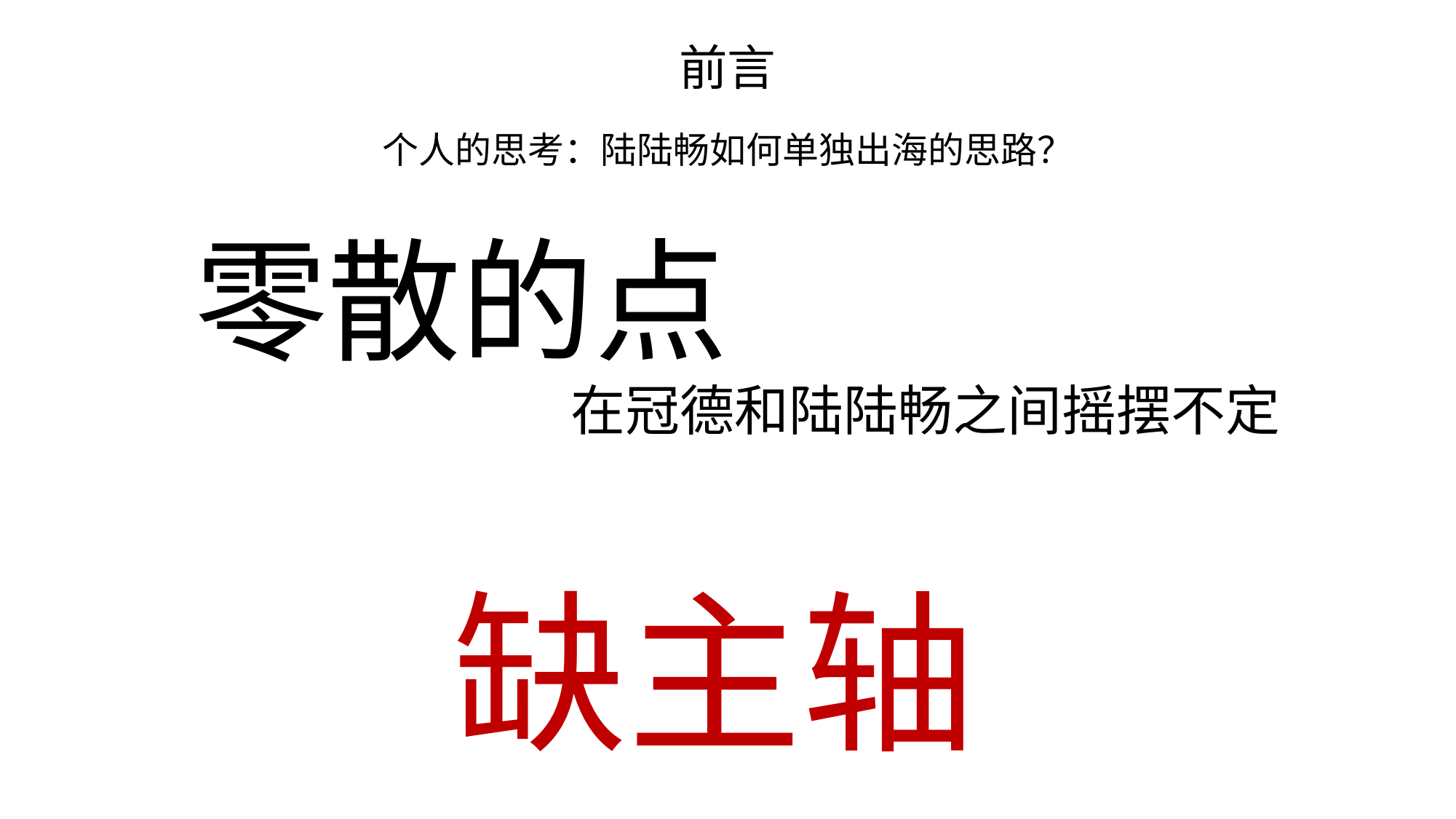

前言
个人的思考：陆陆畅如何单独出海的思路？
零散的点
在冠德和陆陆畅之间摇摆不定
缺主轴